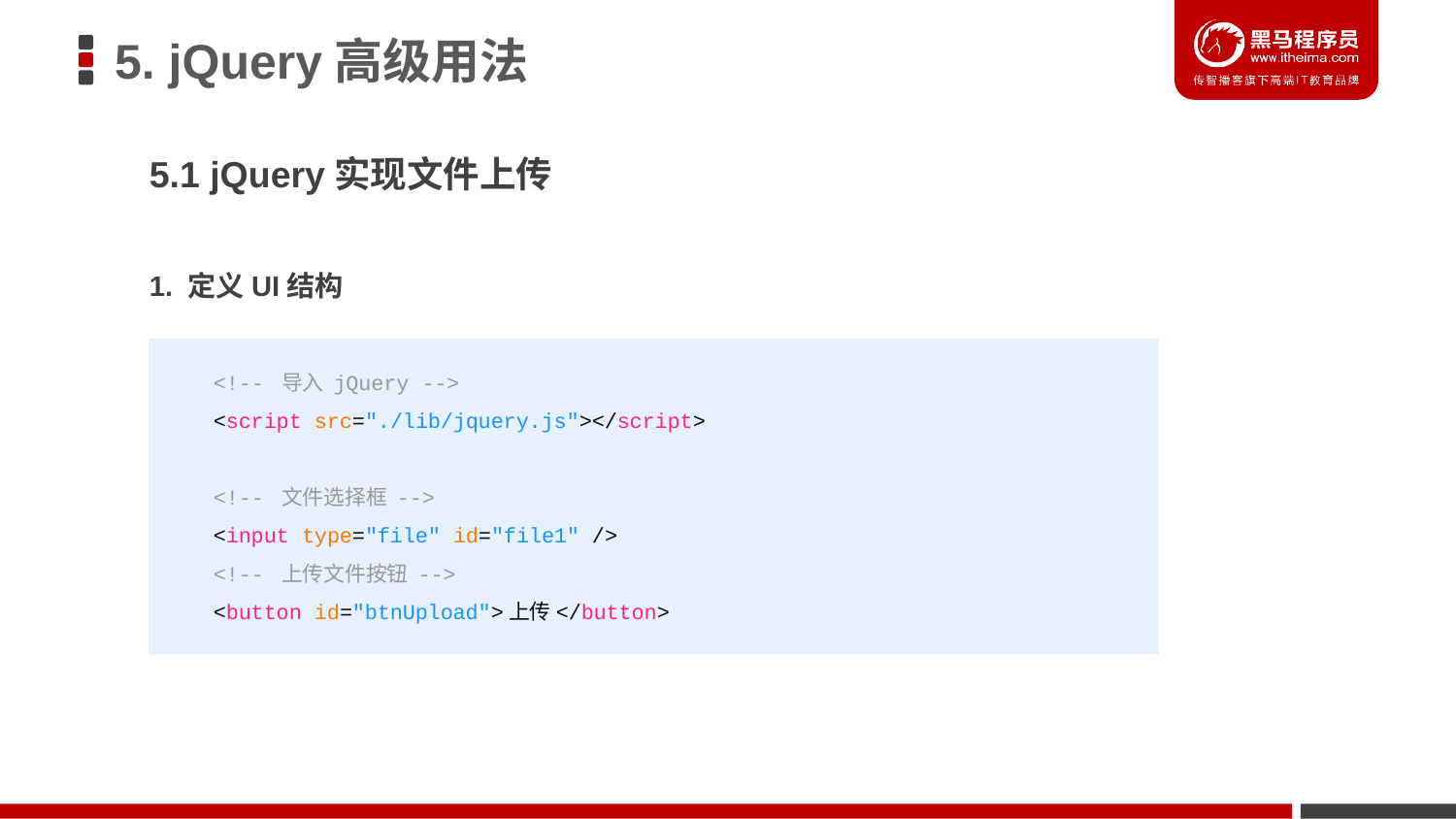

# 5. jQuery高级用法
5.1 jQuery实现文件上传
1. 定义UI结构

    <!-- 导入 jQuery -->
    <script src="./lib/jquery.js"></script>

    <!-- 文件选择框 -->
    <input type="file" id="file1" />
    <!-- 上传文件按钮 -->
    <button id="btnUpload">上传</button>